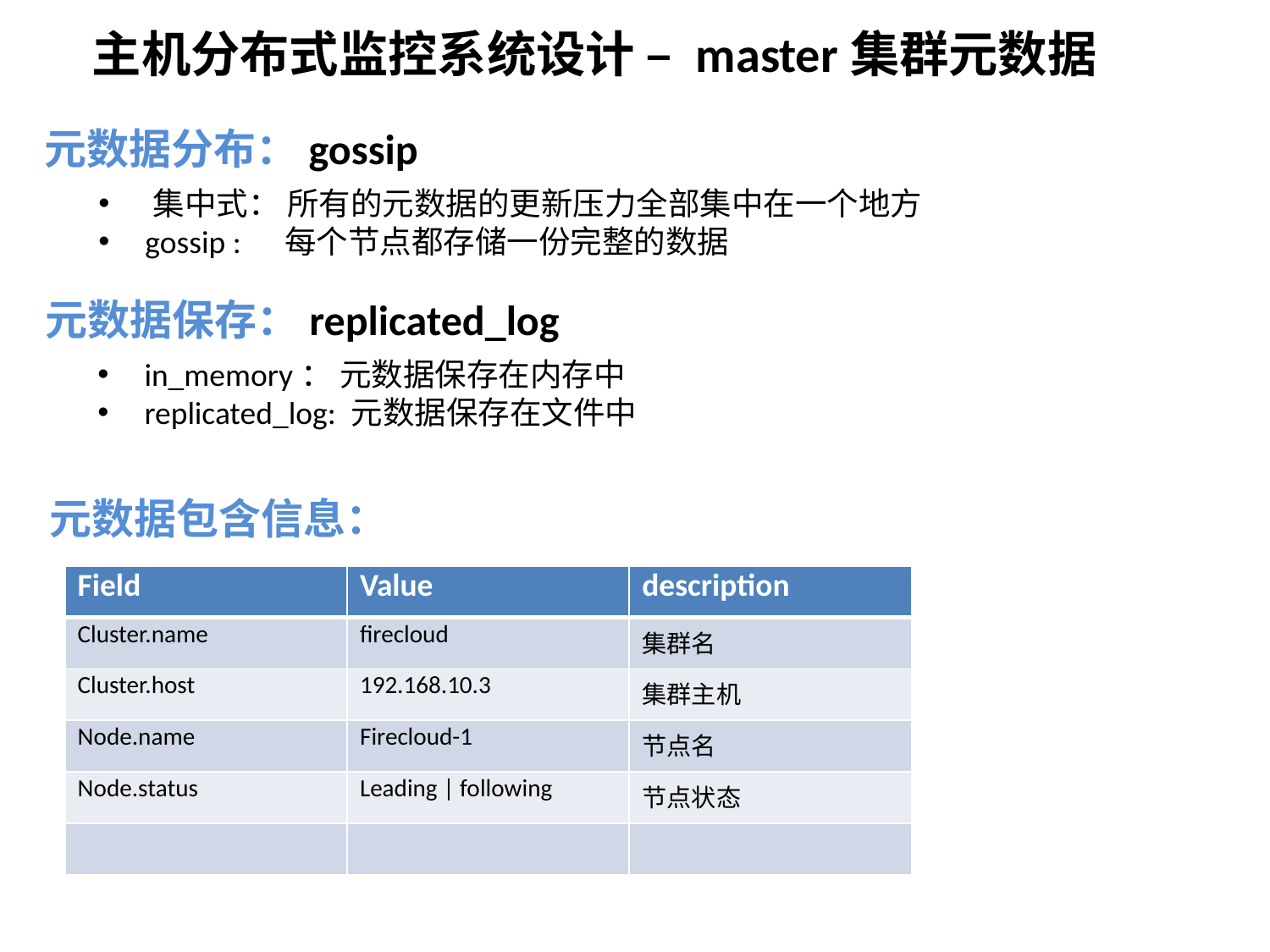

主机分布式监控系统设计 – master集群元数据
元数据分布：gossip
 集中式： 所有的元数据的更新压力全部集中在一个地方
 gossip :     每个节点都存储一份完整的数据
元数据保存：replicated_log
 in_memory： 元数据保存在内存中
 replicated_log: 元数据保存在文件中
元数据包含信息：
| Field | Value | description |
| --- | --- | --- |
| Cluster.name | firecloud | 集群名 |
| Cluster.host | 192.168.10.3 | 集群主机 |
| Node.name | Firecloud-1 | 节点名 |
| Node.status | Leading | following | 节点状态 |
|  |  |  |